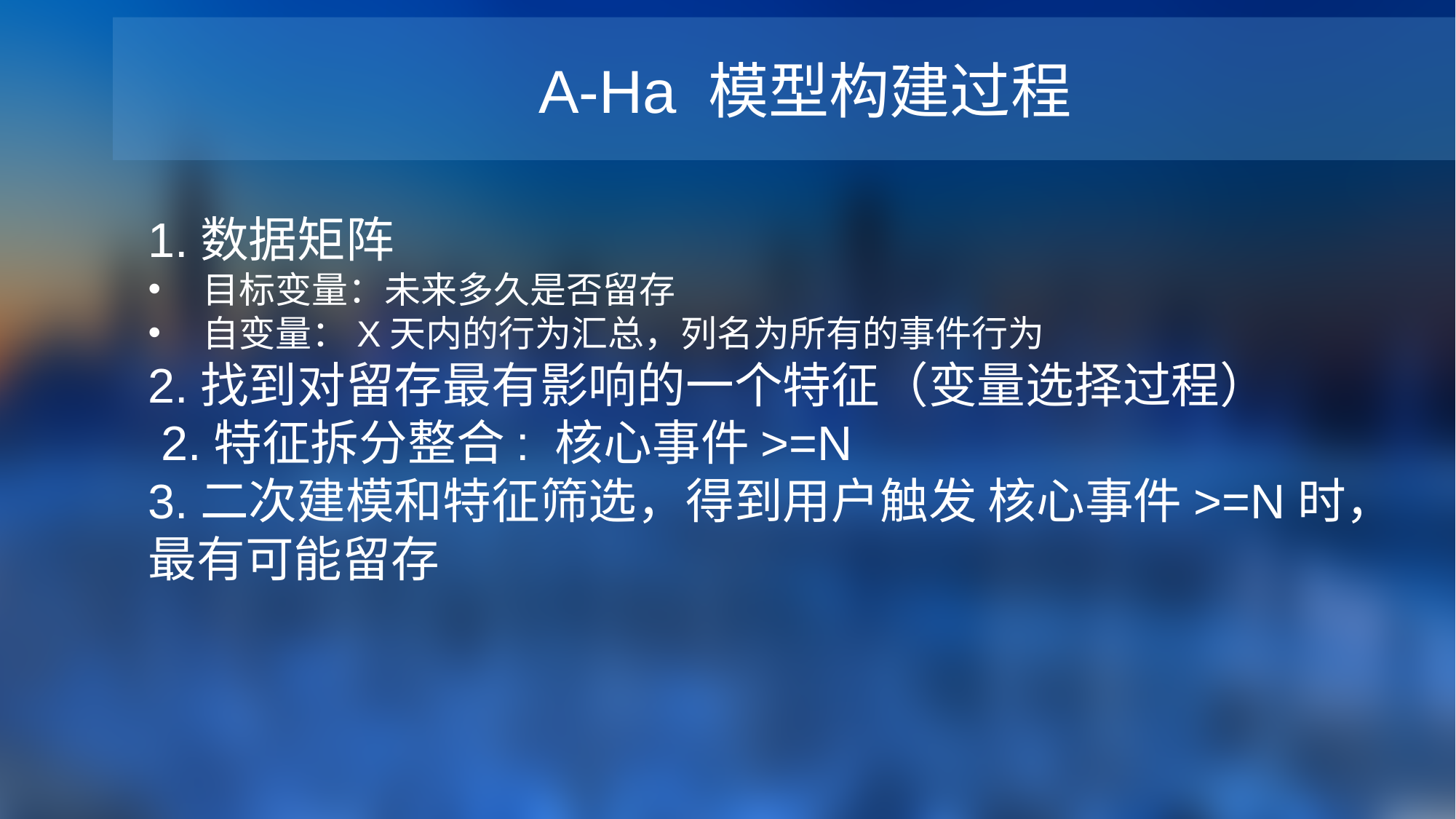

A-Ha 模型构建过程
1.数据矩阵
目标变量：未来多久是否留存
自变量：X天内的行为汇总，列名为所有的事件行为
2.找到对留存最有影响的一个特征（变量选择过程）
 2.特征拆分整合: 核心事件>=N
3.二次建模和特征筛选，得到用户触发 核心事件>=N时，最有可能留存